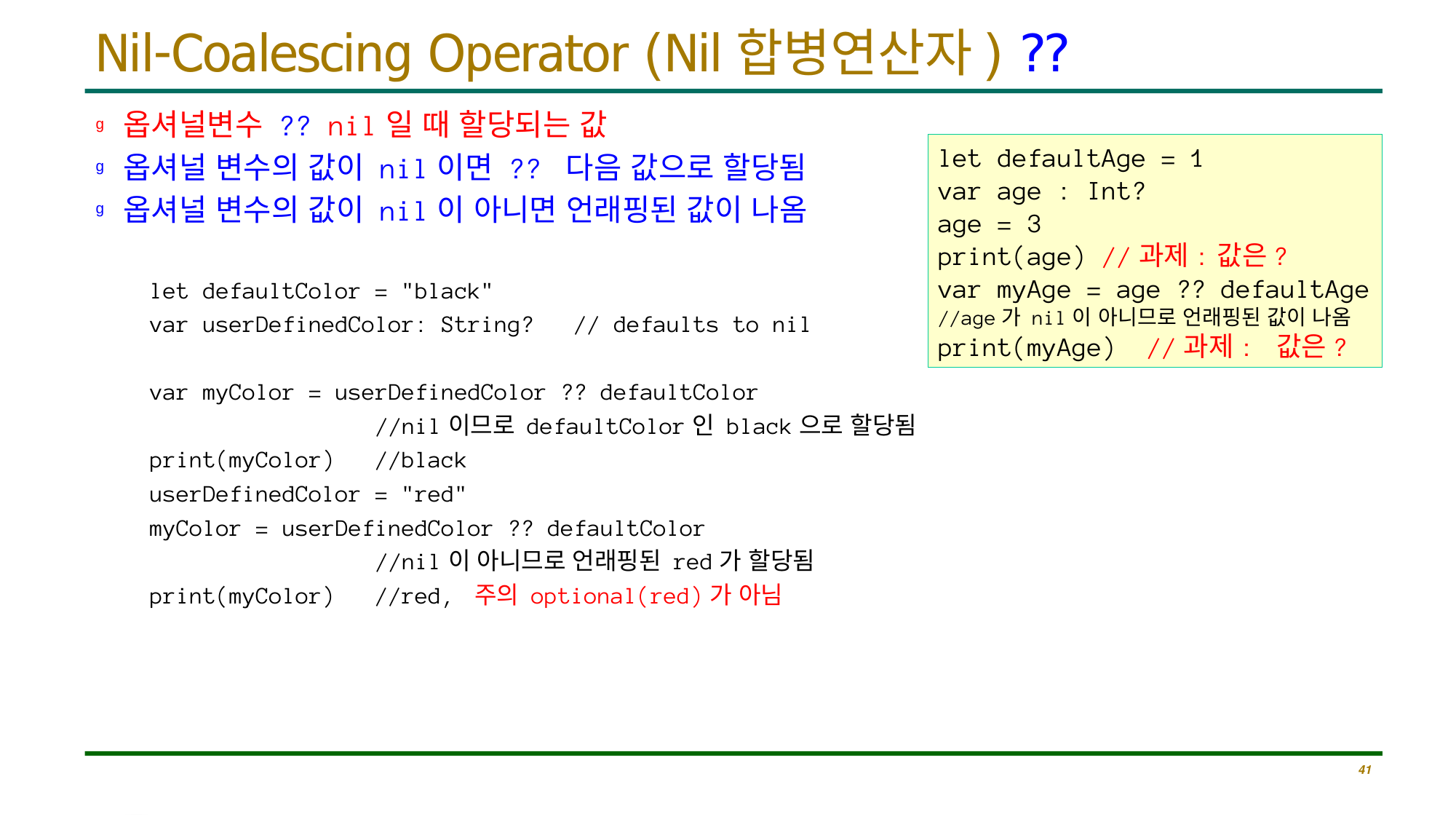

# Nil-Coalescing Operator (Nil합병연산자) ??
옵셔널변수 ?? nil일 때 할당되는 값
옵셔널 변수의 값이 nil이면 ?? 다음 값으로 할당됨
옵셔널 변수의 값이 nil이 아니면 언래핑된 값이 나옴

let defaultColor = "black"
var userDefinedColor: String?   // defaults to nil

var myColor = userDefinedColor ?? defaultColor
                 //nil이므로 defaultColor인 black으로 할당됨
print(myColor)   //black
userDefinedColor = "red"
myColor = userDefinedColor ?? defaultColor
                 //nil이 아니므로 언래핑된 red가 할당됨
print(myColor)   //red, 주의 optional(red)가 아님

let defaultAge = 1
var age : Int?
age = 3
print(age) //과제:값은?
var myAge = age ?? defaultAge
//age가 nil이 아니므로 언래핑된 값이 나옴
print(myAge)  //과제: 값은?